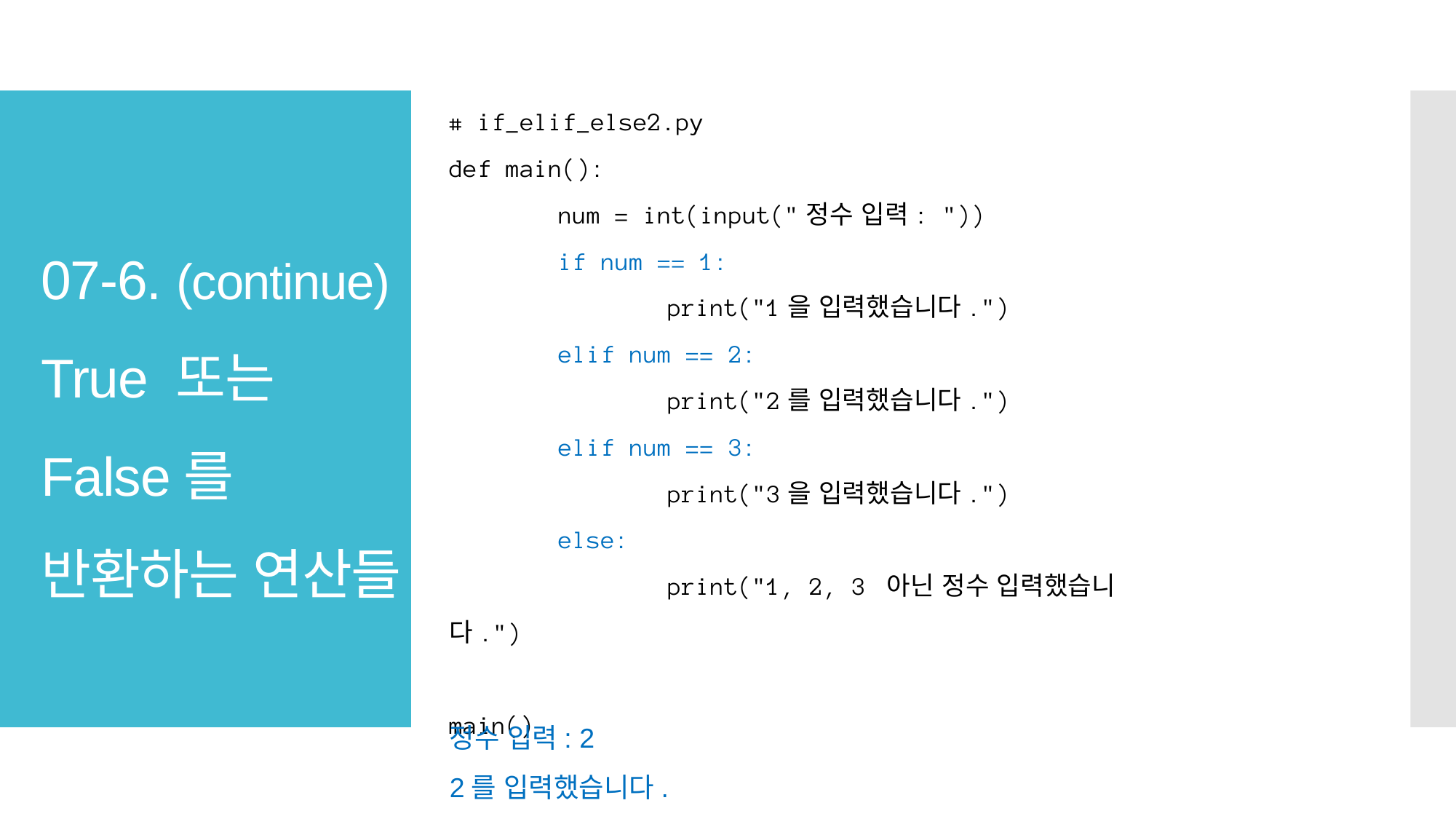

# if_elif_else2.py
def main():
	num = int(input("정수 입력: "))
	if num == 1:
		print("1을 입력했습니다.")
	elif num == 2:
		print("2를 입력했습니다.")
	elif num == 3:
		print("3을 입력했습니다.")
	else:
		print("1, 2, 3 아닌 정수 입력했습니다.")

main()
# 07-6. (continue) True 또는 False를 반환하는 연산들
정수 입력: 2
2를 입력했습니다.